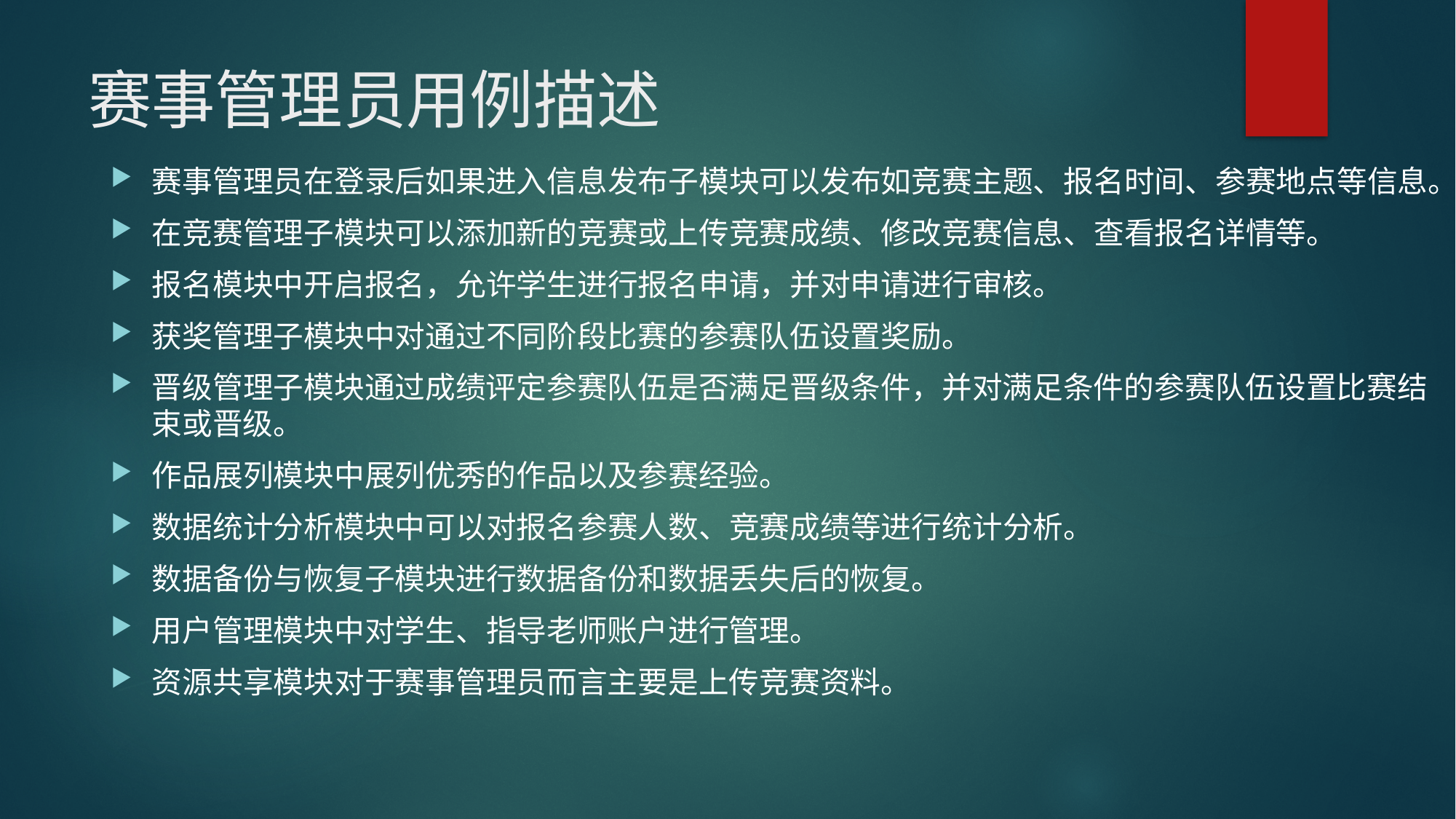

# 赛事管理员用例描述
赛事管理员在登录后如果进入信息发布子模块可以发布如竞赛主题、报名时间、参赛地点等信息。
在竞赛管理子模块可以添加新的竞赛或上传竞赛成绩、修改竞赛信息、查看报名详情等。
报名模块中开启报名，允许学生进行报名申请，并对申请进行审核。
获奖管理子模块中对通过不同阶段比赛的参赛队伍设置奖励。
晋级管理子模块通过成绩评定参赛队伍是否满足晋级条件，并对满足条件的参赛队伍设置比赛结束或晋级。
作品展列模块中展列优秀的作品以及参赛经验。
数据统计分析模块中可以对报名参赛人数、竞赛成绩等进行统计分析。
数据备份与恢复子模块进行数据备份和数据丢失后的恢复。
用户管理模块中对学生、指导老师账户进行管理。
资源共享模块对于赛事管理员而言主要是上传竞赛资料。